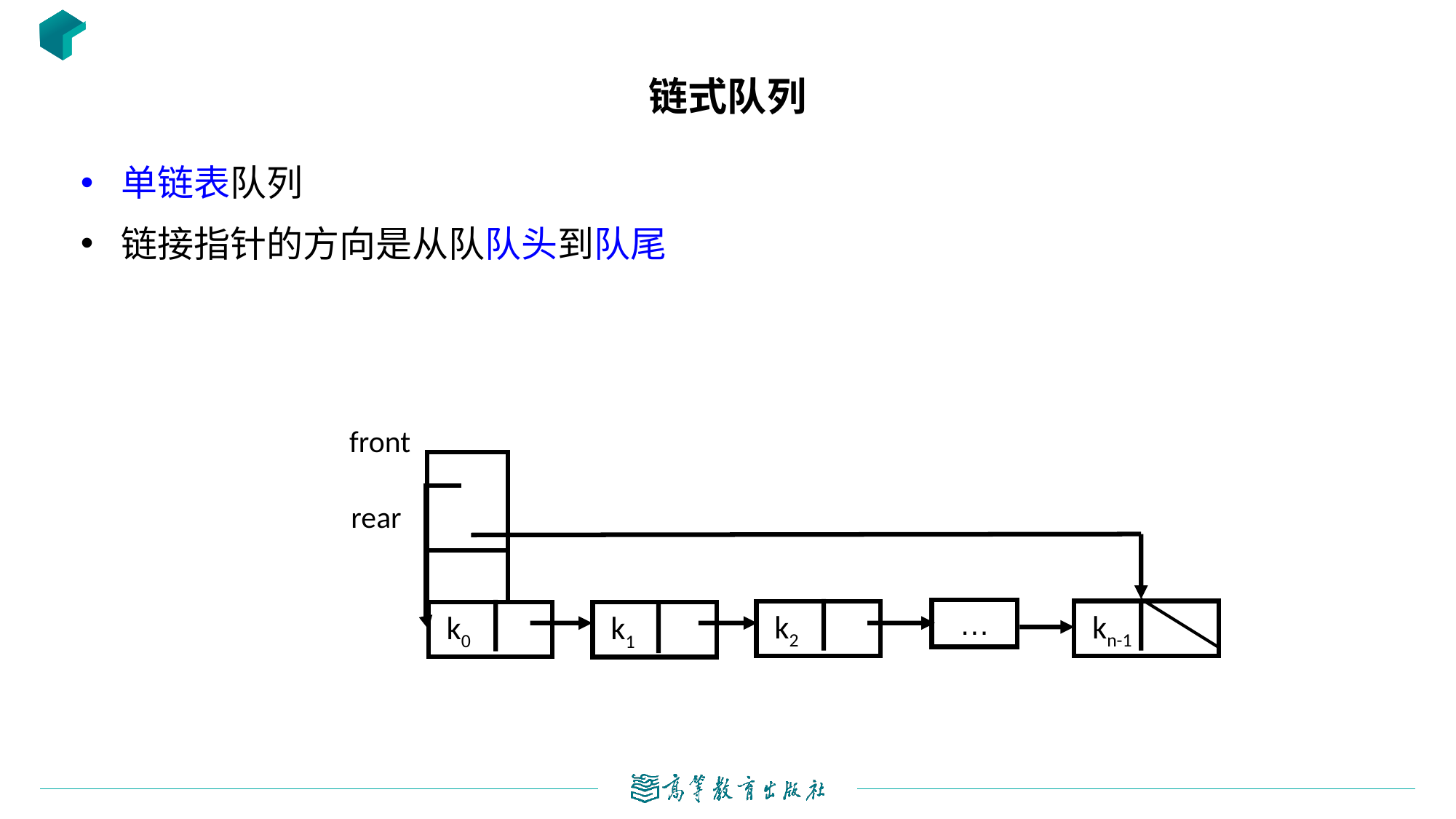

# 链式队列
单链表队列
链接指针的方向是从队队头到队尾
front

rear

…

 kn-1
 k2

 k0
 k1